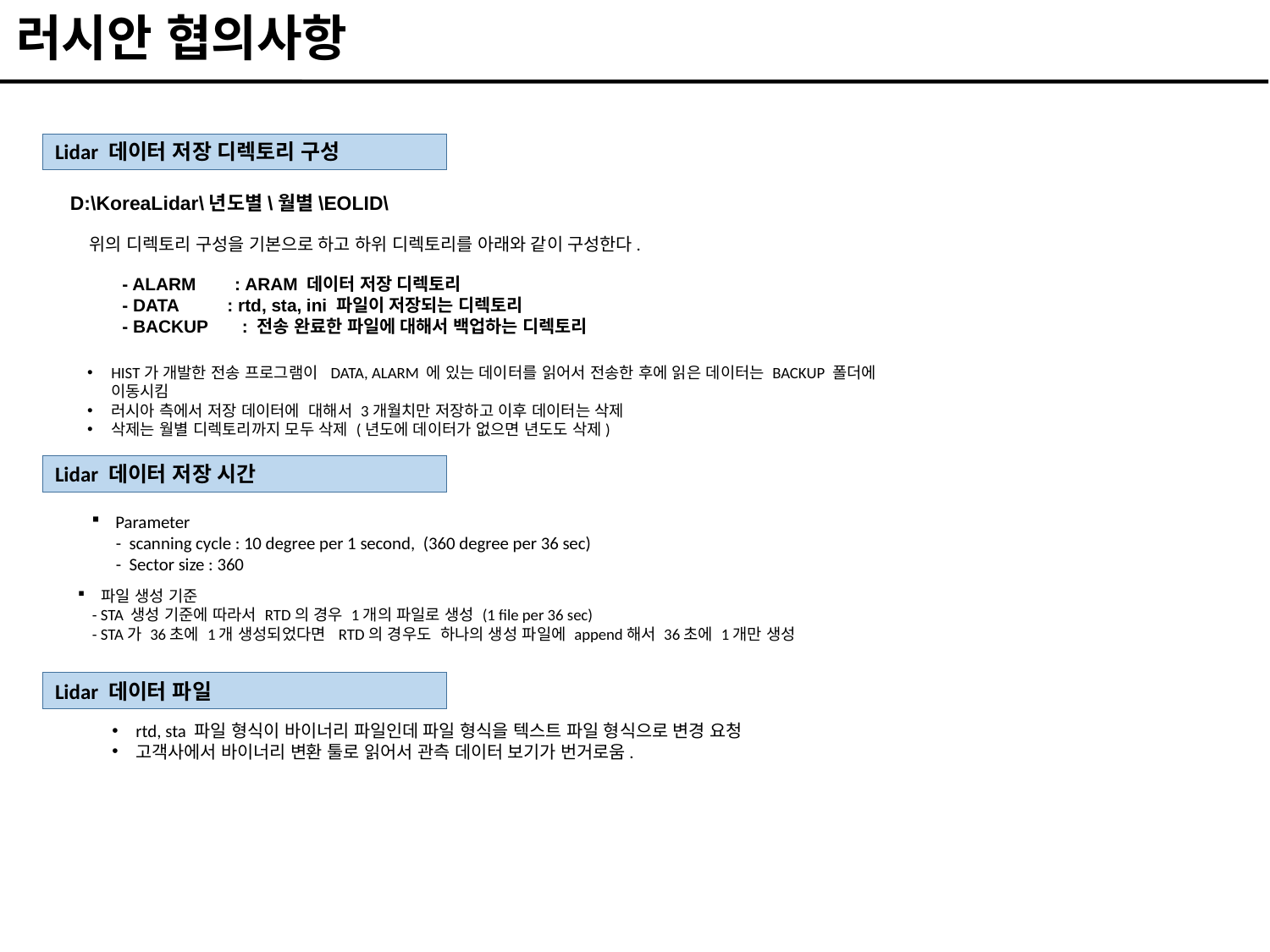

러시안 협의사항

Lidar 데이터 저장 디렉토리 구성
D:\KoreaLidar\년도별\월별\EOLID\
위의 디렉토리 구성을 기본으로 하고 하위 디렉토리를 아래와 같이 구성한다.
- ALARM        : ARAM 데이터 저장 디렉토리
- DATA          : rtd, sta, ini 파일이 저장되는 디렉토리
- BACKUP       : 전송 완료한 파일에 대해서 백업하는 디렉토리
HIST가 개발한 전송 프로그램이  DATA, ALARM 에 있는 데이터를 읽어서 전송한 후에 읽은 데이터는 BACKUP 폴더에 이동시킴
러시아 측에서 저장 데이터에  대해서 3개월치만 저장하고 이후 데이터는 삭제
삭제는 월별 디렉토리까지 모두 삭제 (년도에 데이터가 없으면 년도도 삭제)
Lidar 데이터 저장 시간
Parameter
      -  scanning cycle : 10 degree per 1 second,  (360 degree per 36 sec)
      -  Sector size : 360
파일 생성 기준
    - STA 생성 기준에 따라서 RTD의 경우 1개의 파일로 생성 (1 file per 36 sec)
    - STA가 36초에 1개 생성되었다면  RTD의 경우도  하나의 생성 파일에 append해서 36초에 1개만 생성

Lidar 데이터 파일
rtd, sta 파일 형식이 바이너리 파일인데 파일 형식을 텍스트 파일 형식으로 변경 요청
고객사에서 바이너리 변환 툴로 읽어서 관측 데이터 보기가 번거로움.